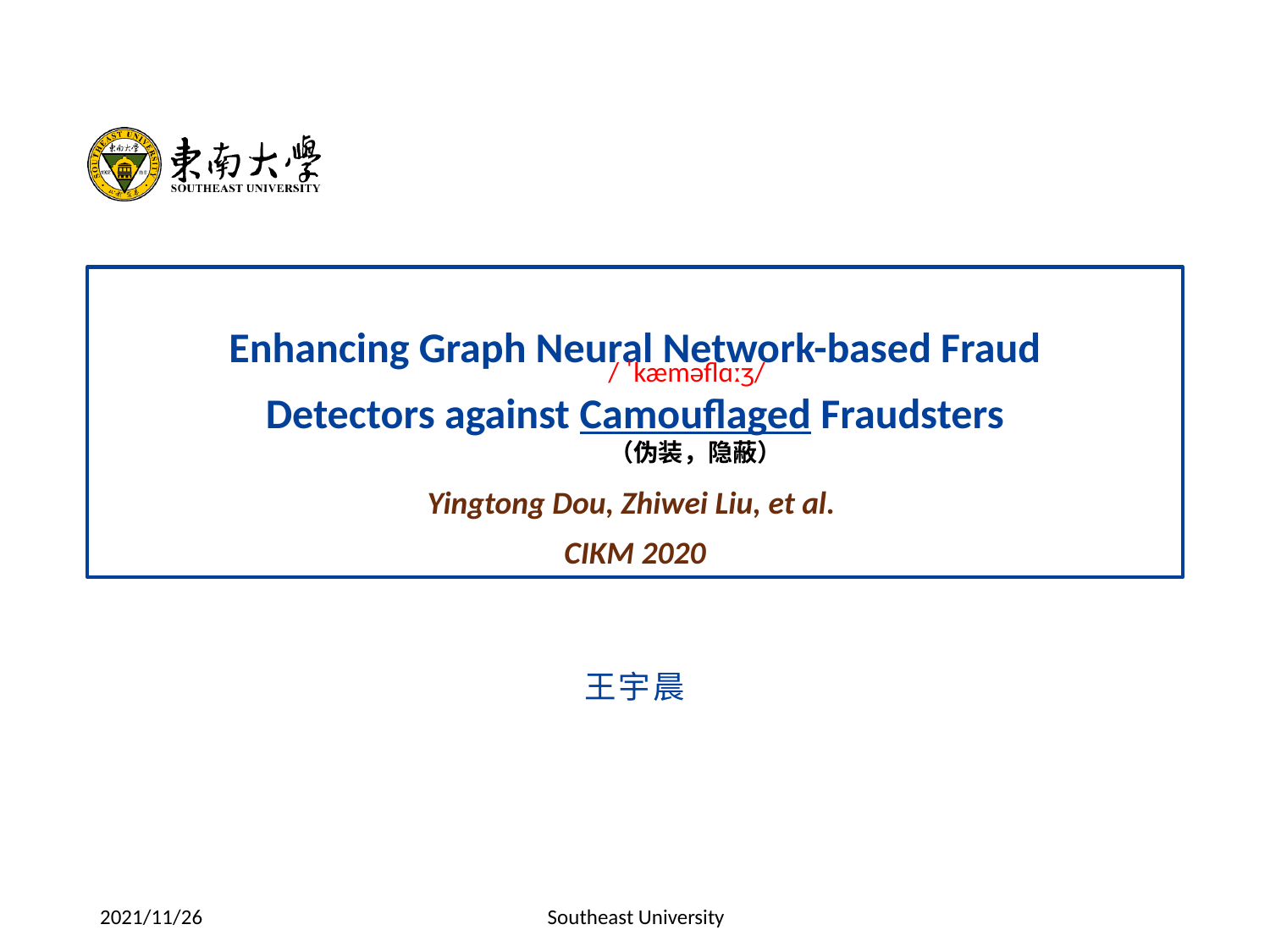

Enhancing Graph Neural Network-based Fraud Detectors against Camouflaged Fraudsters
/ ˈkæməflɑːʒ/
（伪装，隐蔽）
Yingtong Dou, Zhiwei Liu, et al.
CIKM 2020
王宇晨